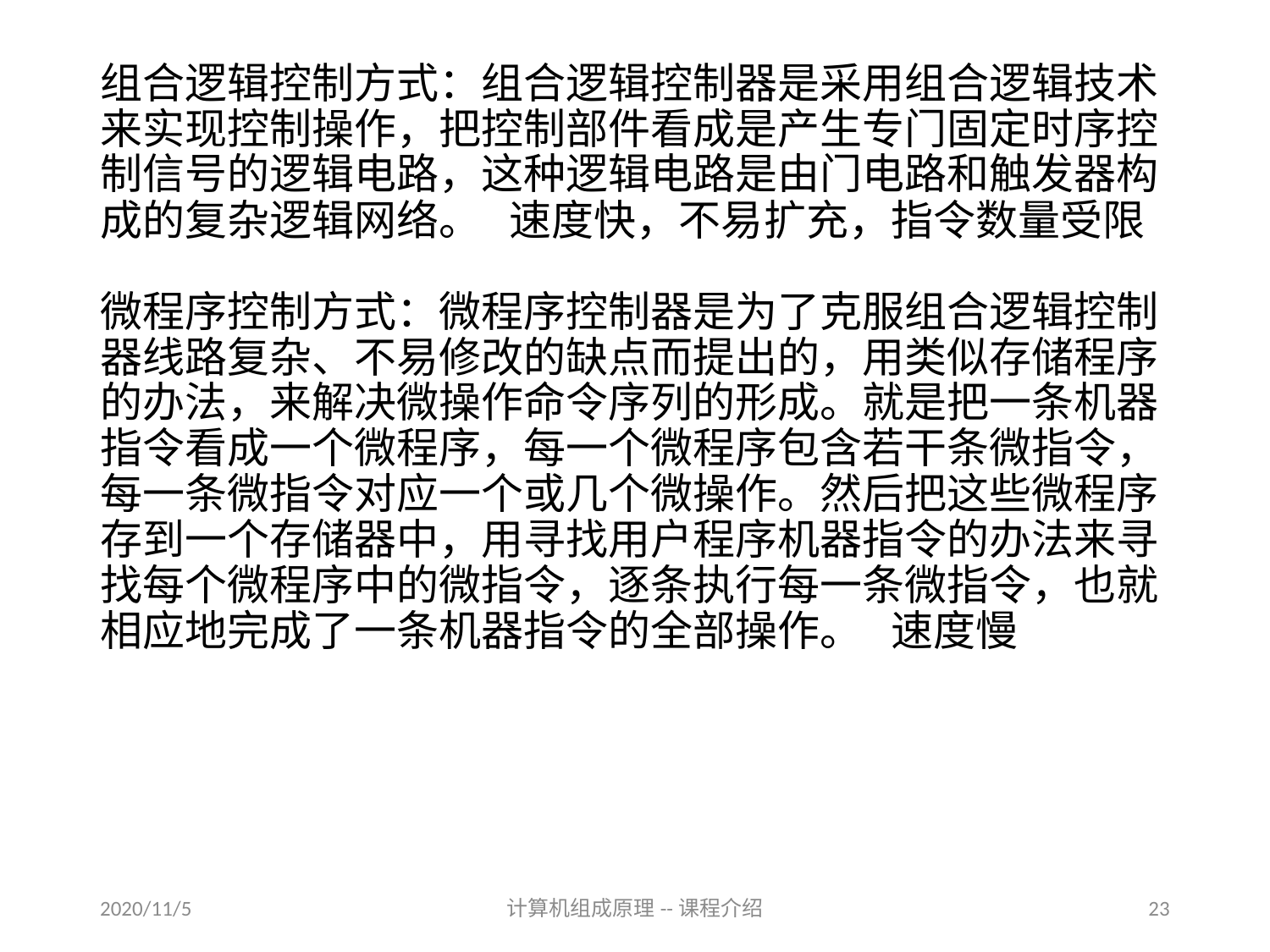

# 组合逻辑控制方式：组合逻辑控制器是采用组合逻辑技术来实现控制操作，把控制部件看成是产生专门固定时序控制信号的逻辑电路，这种逻辑电路是由门电路和触发器构成的复杂逻辑网络。   速度快，不易扩充，指令数量受限 微程序控制方式：微程序控制器是为了克服组合逻辑控制器线路复杂、不易修改的缺点而提出的，用类似存储程序的办法，来解决微操作命令序列的形成。就是把一条机器指令看成一个微程序，每一个微程序包含若干条微指令，每一条微指令对应一个或几个微操作。然后把这些微程序存到一个存储器中，用寻找用户程序机器指令的办法来寻找每个微程序中的微指令，逐条执行每一条微指令，也就相应地完成了一条机器指令的全部操作。   速度慢
2020/11/5
计算机组成原理--课程介绍
23